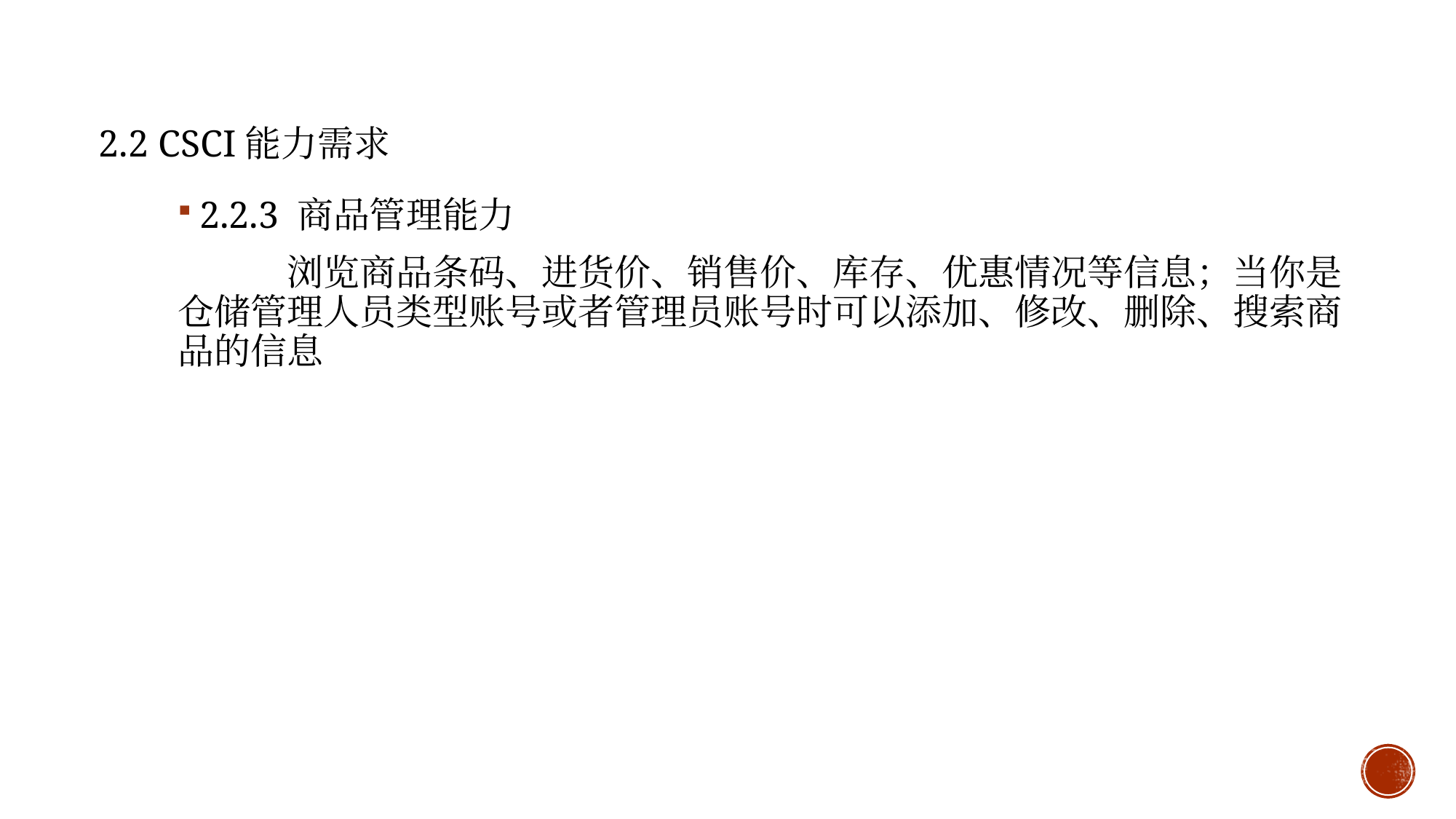

# 2.2 CSCI能力需求
2.2.3 商品管理能力
	浏览商品条码、进货价、销售价、库存、优惠情况等信息；当你是仓储管理人员类型账号或者管理员账号时可以添加、修改、删除、搜索商品的信息